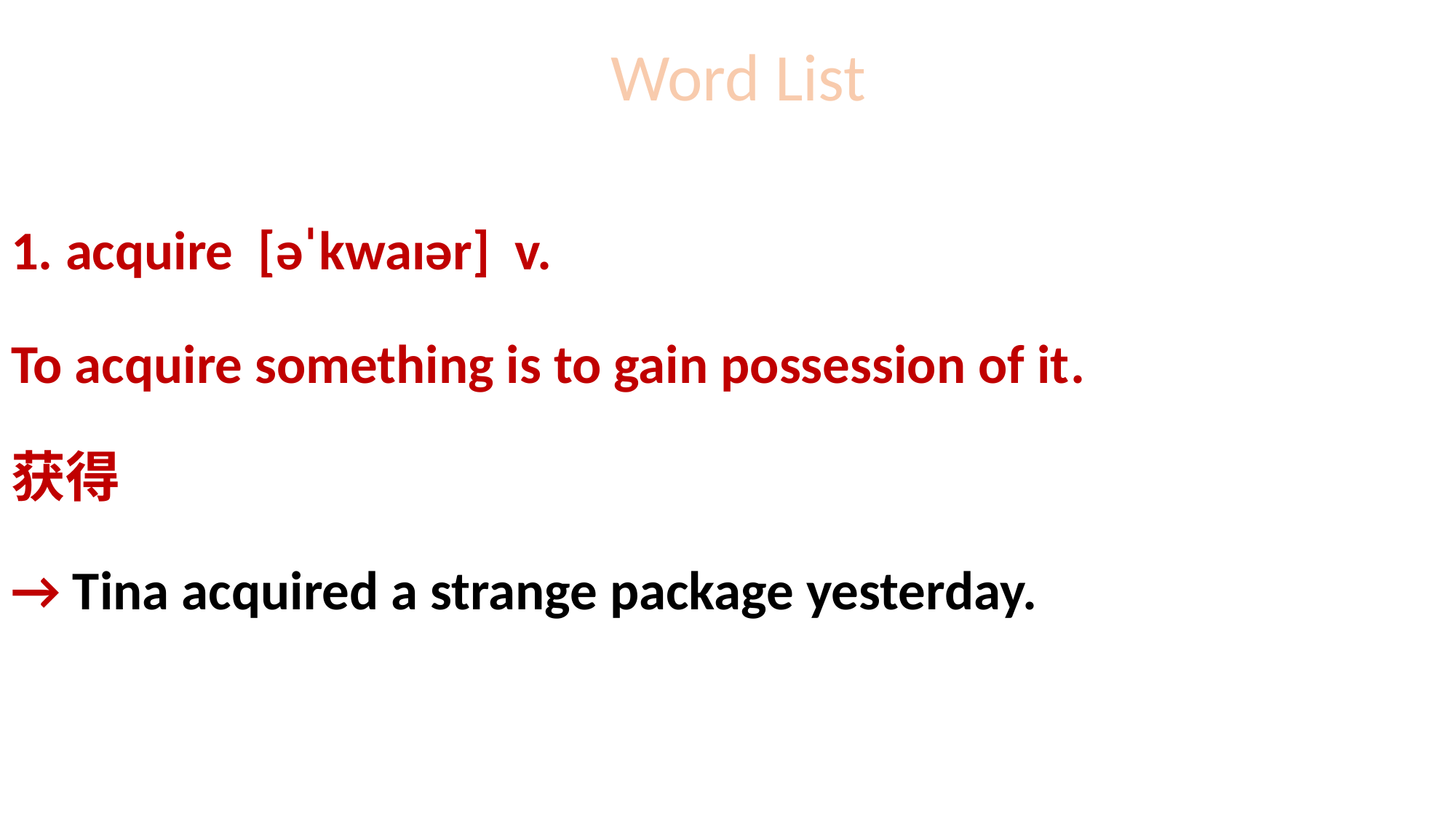

# Word List
1. acquire  [əˈkwaɪər]  v.
To acquire something is to gain possession of it.
获得
→ Tina acquired a strange package yesterday.